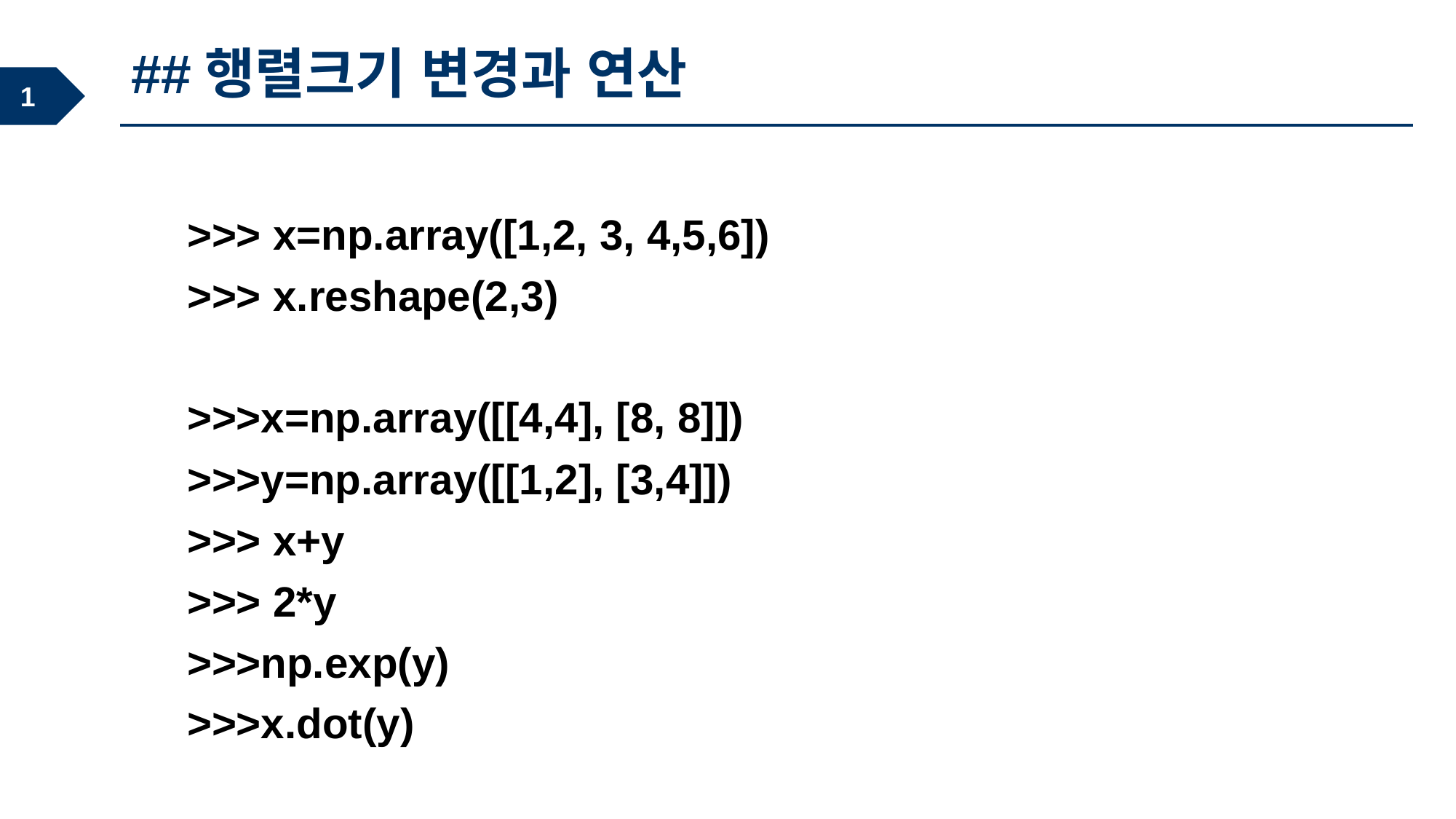

##행렬크기 변경과 연산
>>> x=np.array([1,2, 3, 4,5,6])
>>> x.reshape(2,3)

>>>x=np.array([[4,4], [8, 8]])
>>>y=np.array([[1,2], [3,4]])
>>> x+y
>>> 2*y
>>>np.exp(y)
>>>x.dot(y)